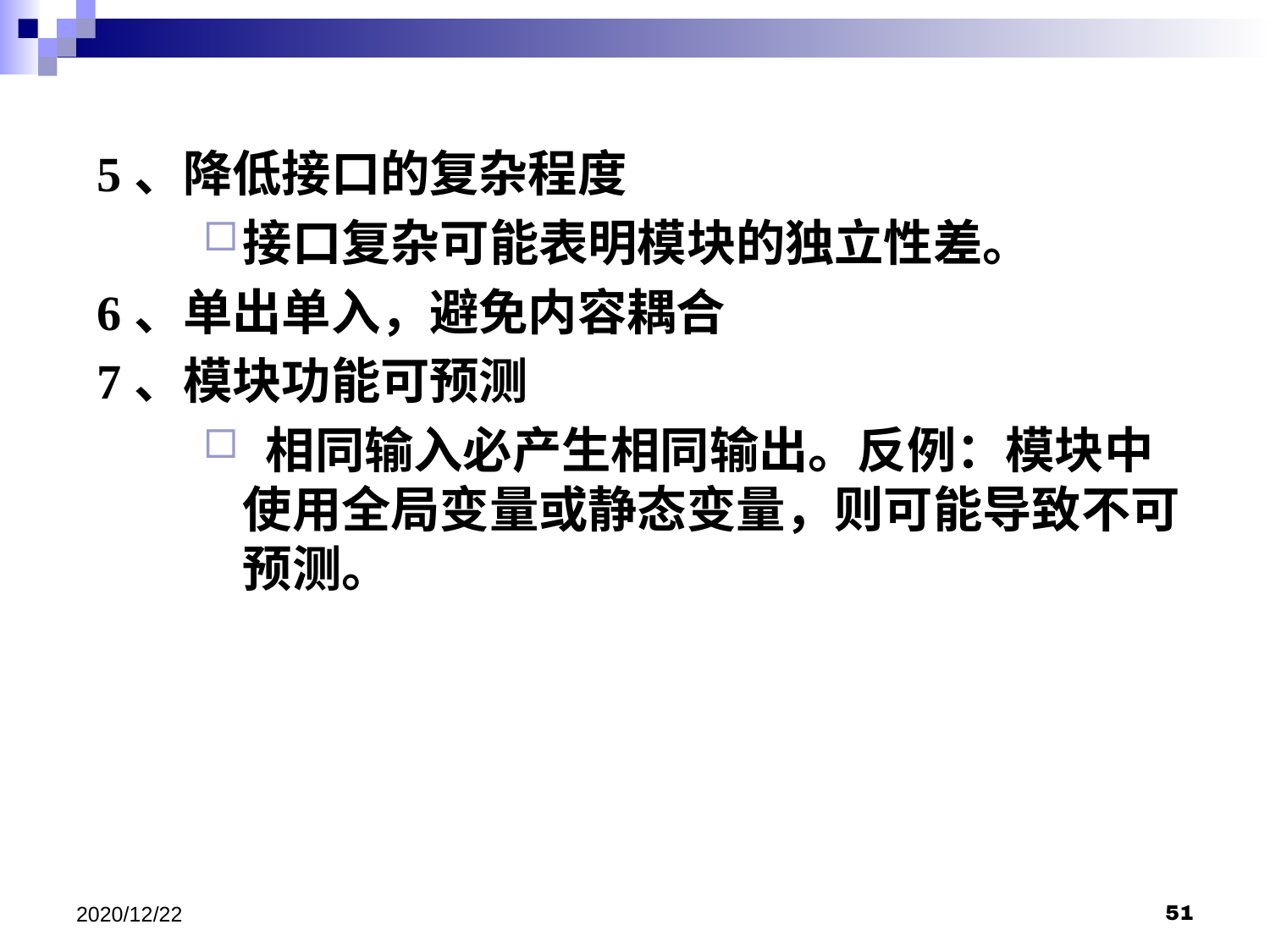

5、降低接口的复杂程度
接口复杂可能表明模块的独立性差。
6、单出单入，避免内容耦合
7、模块功能可预测
 相同输入必产生相同输出。反例：模块中使用全局变量或静态变量，则可能导致不可预测。

2020/12/22
51